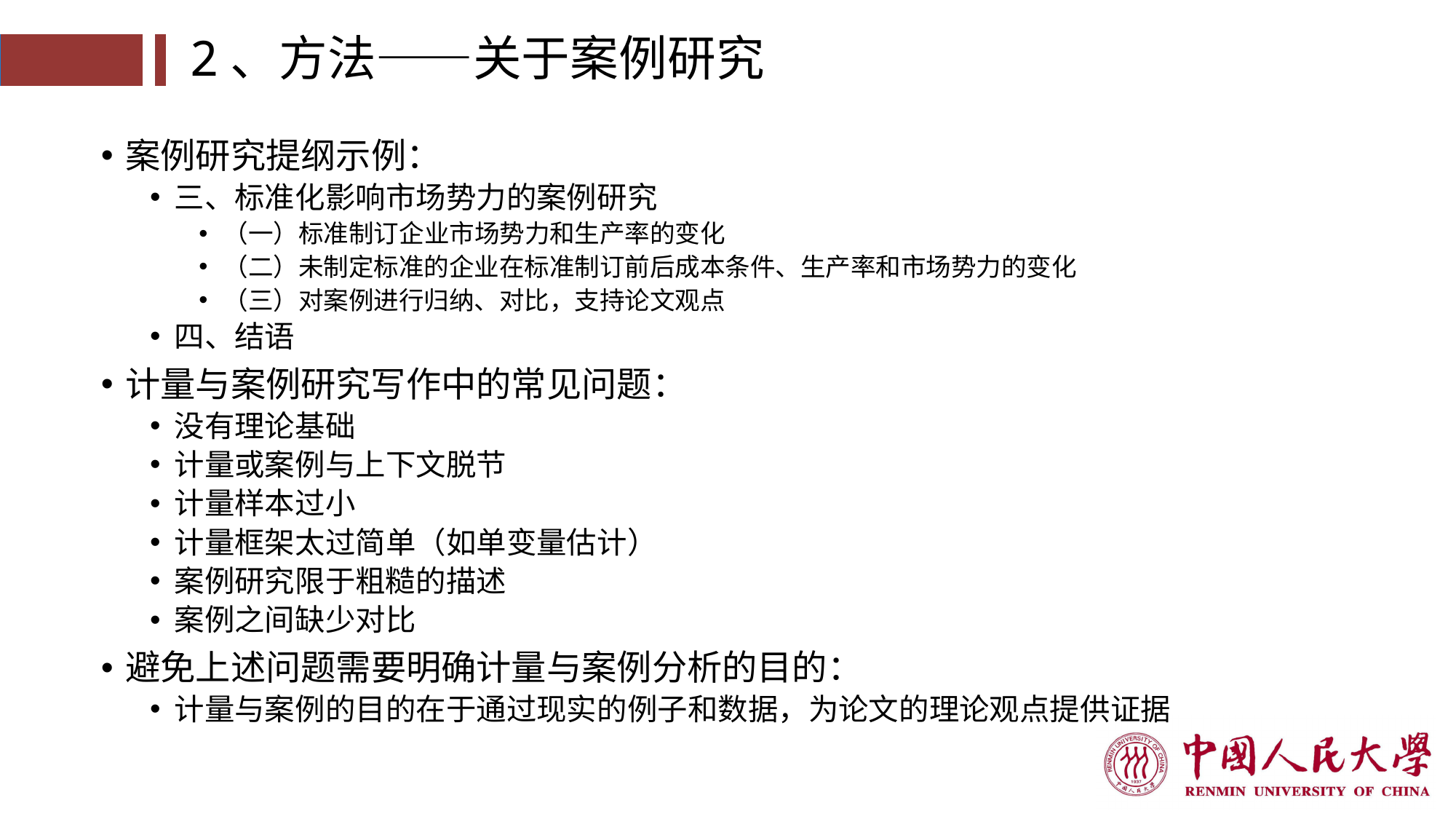

# 2、方法——关于案例研究
案例研究提纲示例：
三、标准化影响市场势力的案例研究
（一）标准制订企业市场势力和生产率的变化
（二）未制定标准的企业在标准制订前后成本条件、生产率和市场势力的变化
（三）对案例进行归纳、对比，支持论文观点
四、结语
计量与案例研究写作中的常见问题：
没有理论基础
计量或案例与上下文脱节
计量样本过小
计量框架太过简单（如单变量估计）
案例研究限于粗糙的描述
案例之间缺少对比
避免上述问题需要明确计量与案例分析的目的：
计量与案例的目的在于通过现实的例子和数据，为论文的理论观点提供证据